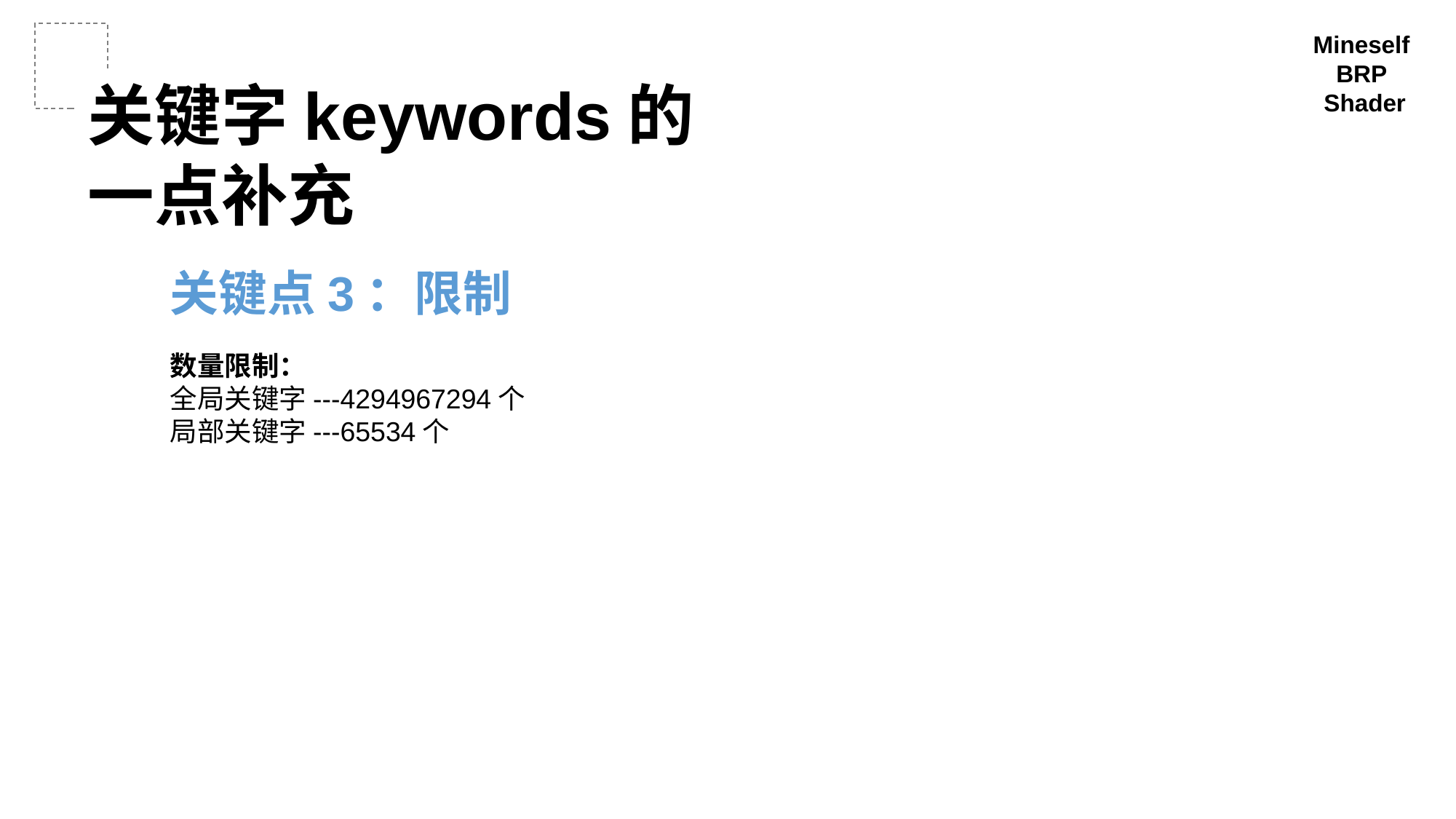

Mineself
BRP
Shader

关键字keywords的一点补充
关键点3：限制
数量限制：
全局关键字---4294967294个
局部关键字---65534个